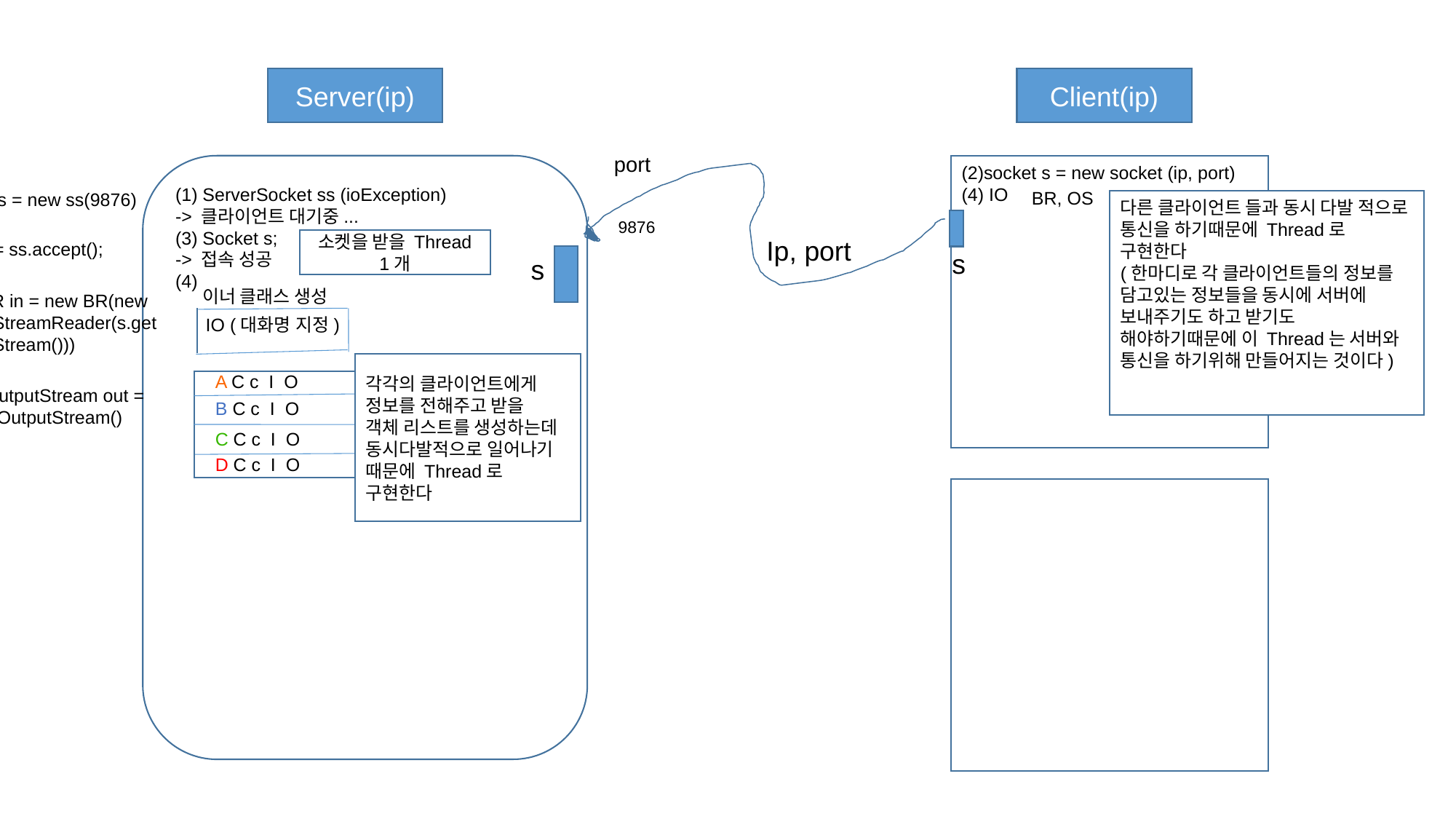

Server(ip)
Client(ip)
port
(1) ServerSocket ss (ioException)
-> 클라이언트 대기중...
(3) Socket s;
-> 접속 성공
(4)

IO (대화명 지정)
(2)socket s = new socket (ip, port)
(4) IO

BR, OS
(1) S s = new ss(9876)
다른 클라이언트 들과 동시 다발 적으로 통신을 하기때문에 Thread로 구현한다
(한마디로 각 클라이언트들의 정보를 담고있는 정보들을 동시에 서버에 보내주기도 하고 받기도 해야하기때문에 이 Thread는 서버와 통신을 하기위해 만들어지는 것이다)

9876

Ip, port

소켓을 받을 Thread 1개
(3) s = ss.accept();
s

s
이너 클래스 생성
(4) BR in = new BR(new InputStreamReader(s.getInputStream()))

각각의 클라이언트에게 정보를 전해주고 받을
객체 리스트를 생성하는데 동시다발적으로 일어나기 때문에 Thread로 구현한다
A C c  I  O

(4) OutputStream out = s.getOutputStream()
B C c  I  O
C C c  I  O
D C c  I  O